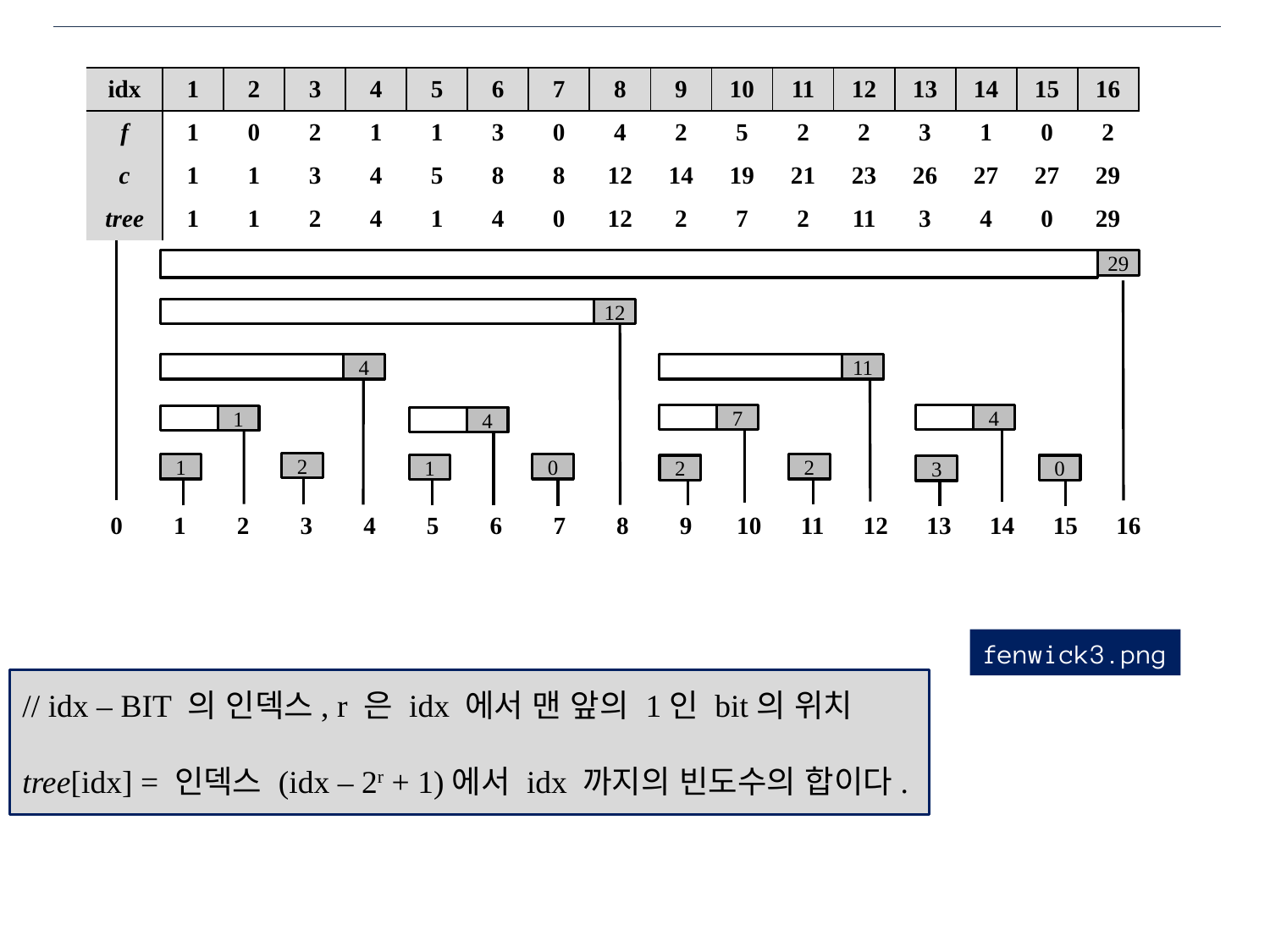

| idx | 1 | 2 | 3 | 4 | 5 | 6 | 7 | 8 | 9 | 10 | 11 | 12 | 13 | 14 | 15 | 16 |
| --- | --- | --- | --- | --- | --- | --- | --- | --- | --- | --- | --- | --- | --- | --- | --- | --- |
| f | 1 | 0 | 2 | 1 | 1 | 3 | 0 | 4 | 2 | 5 | 2 | 2 | 3 | 1 | 0 | 2 |
| c | 1 | 1 | 3 | 4 | 5 | 8 | 8 | 12 | 14 | 19 | 21 | 23 | 26 | 27 | 27 | 29 |
| tree | 1 | 1 | 2 | 4 | 1 | 4 | 0 | 12 | 2 | 7 | 2 | 11 | 3 | 4 | 0 | 29 |

29

12

4
11

7
4

1

4
2
1
0
2
1
2
0
3
| 0 | 1 | 2 | 3 | 4 | 5 | 6 | 7 | 8 | 9 | 10 | 11 | 12 | 13 | 14 | 15 | 16 |
| --- | --- | --- | --- | --- | --- | --- | --- | --- | --- | --- | --- | --- | --- | --- | --- | --- |
fenwick3.png
// idx – BIT 의 인덱스, r 은 idx 에서 맨 앞의 1인 bit의 위치

tree[idx] = 인덱스 (idx – 2r + 1)에서 idx 까지의 빈도수의 합이다.